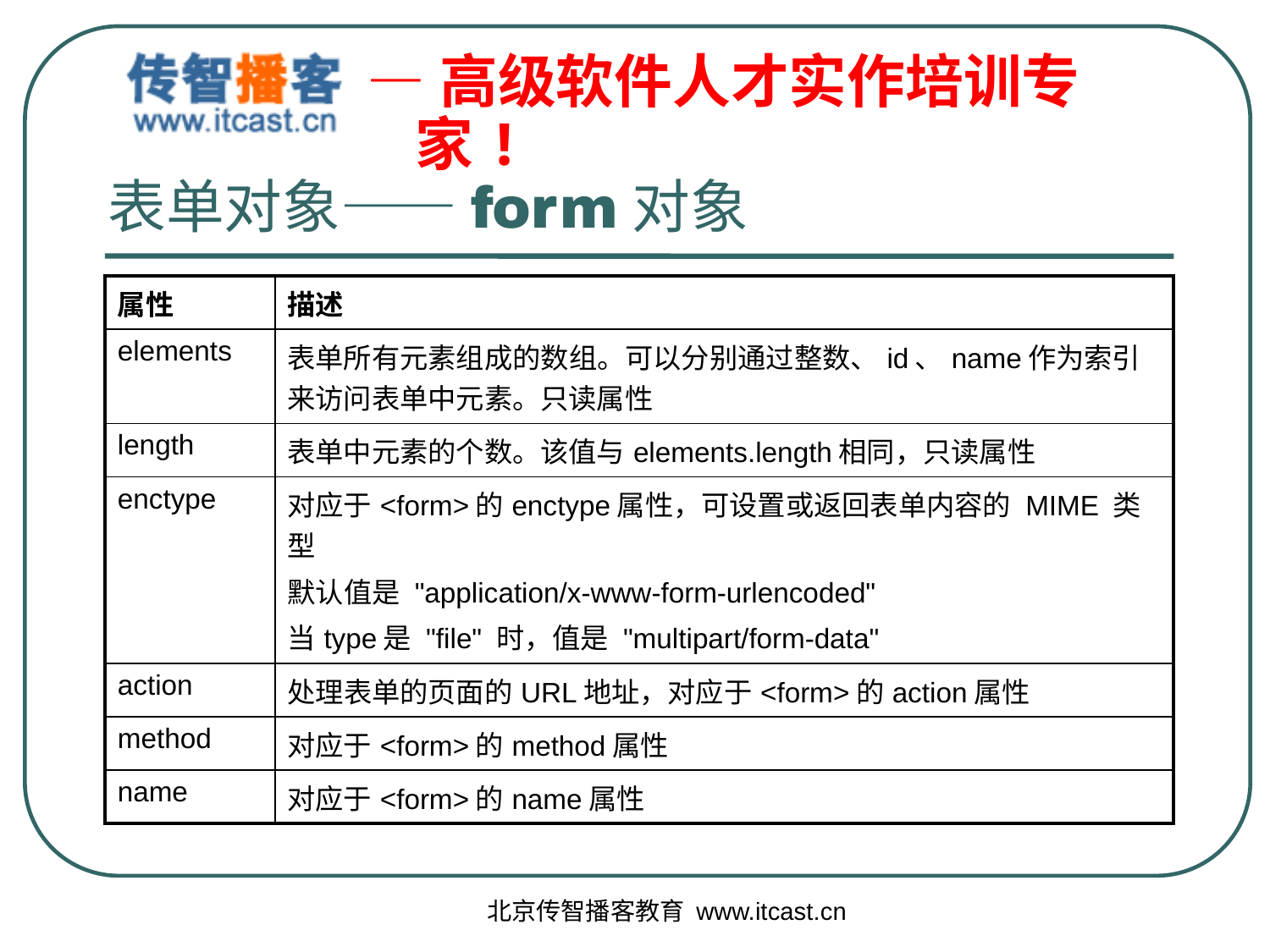

# 表单对象——form对象
| 属性 | 描述 |
| --- | --- |
| elements | 表单所有元素组成的数组。可以分别通过整数、id、name作为索引来访问表单中元素。只读属性 |
| length | 表单中元素的个数。该值与elements.length相同，只读属性 |
| enctype | 对应于<form>的enctype属性，可设置或返回表单内容的 MIME 类型 默认值是 "application/x-www-form-urlencoded" 当type是 "file" 时，值是 "multipart/form-data" |
| action | 处理表单的页面的URL地址，对应于<form>的action属性 |
| method | 对应于<form>的method属性 |
| name | 对应于<form>的name属性 |